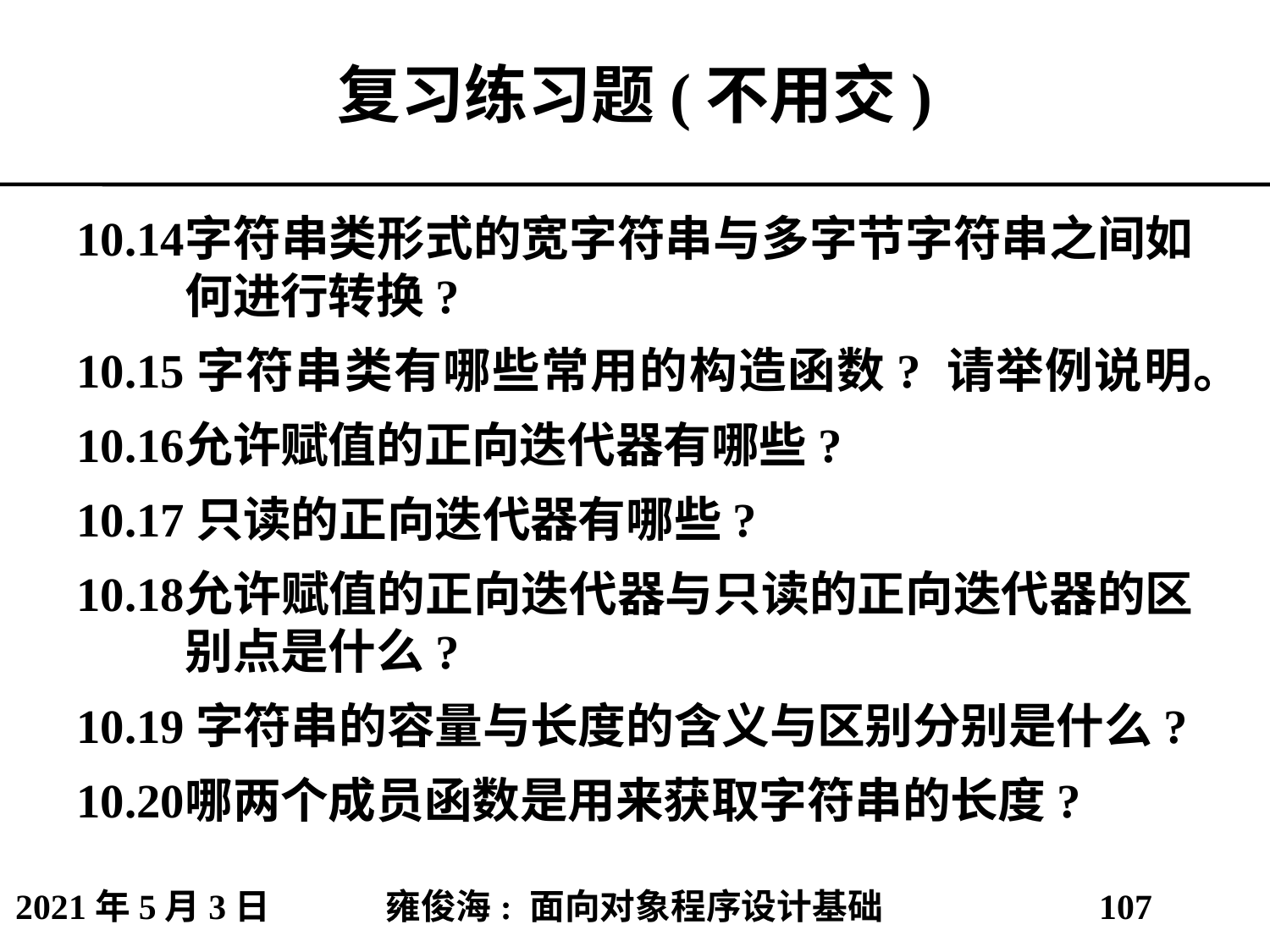

# 复习练习题(不用交)

10.14	字符串类形式的宽字符串与多字节字符串之间如何进行转换?
10.15字符串类有哪些常用的构造函数? 请举例说明。
10.16	允许赋值的正向迭代器有哪些?
10.17只读的正向迭代器有哪些?
10.18	允许赋值的正向迭代器与只读的正向迭代器的区别点是什么?
10.19字符串的容量与长度的含义与区别分别是什么?
10.20	哪两个成员函数是用来获取字符串的长度?
2021年5月3日
雍俊海: 面向对象程序设计基础
107